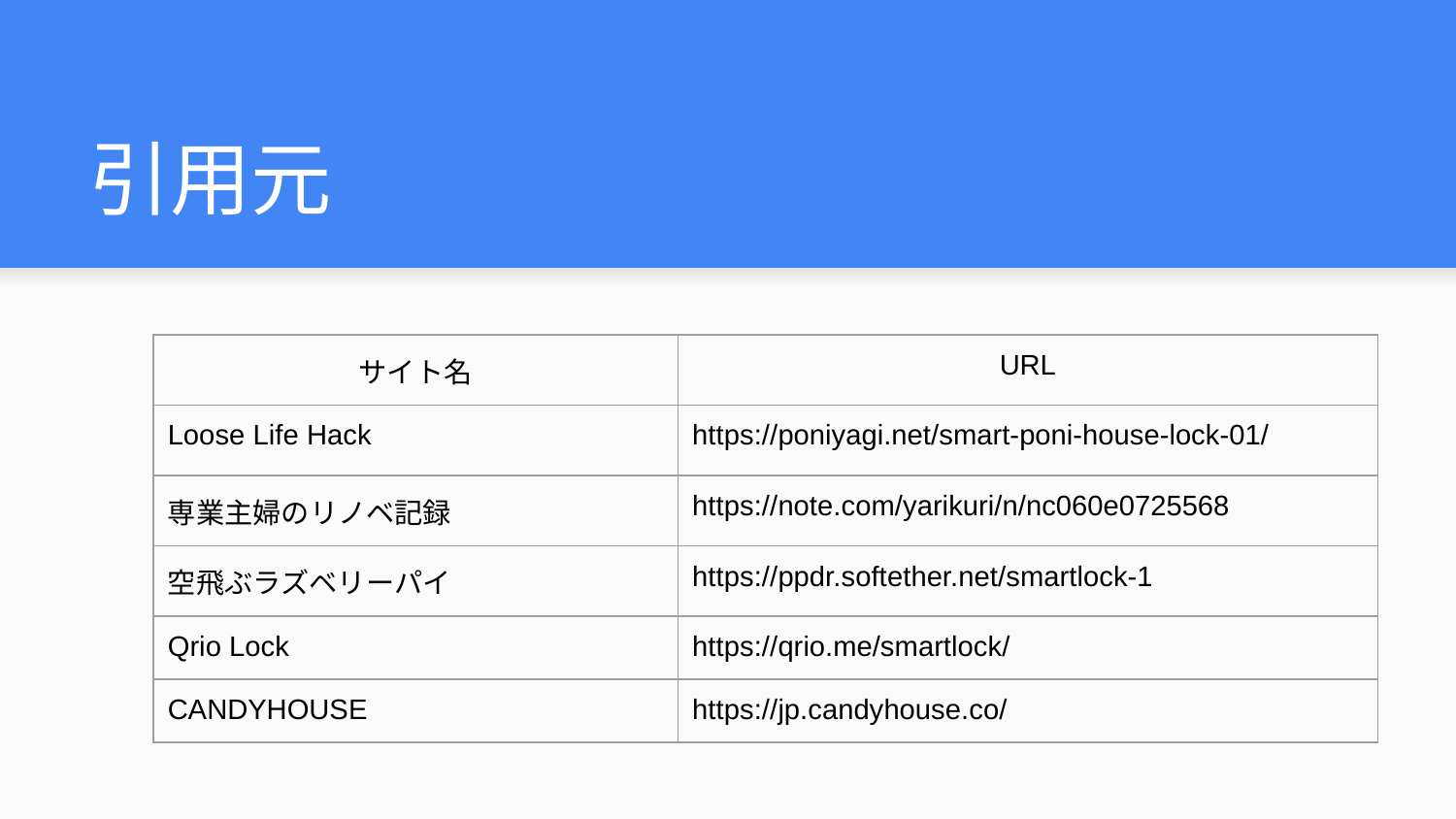

# 引用元
| サイト名 | URL |
| --- | --- |
| Loose Life Hack | https://poniyagi.net/smart-poni-house-lock-01/ |
| 専業主婦のリノベ記録 | https://note.com/yarikuri/n/nc060e0725568 |
| 空飛ぶラズベリーパイ | https://ppdr.softether.net/smartlock-1 |
| Qrio Lock | https://qrio.me/smartlock/ |
| CANDYHOUSE | https://jp.candyhouse.co/ |